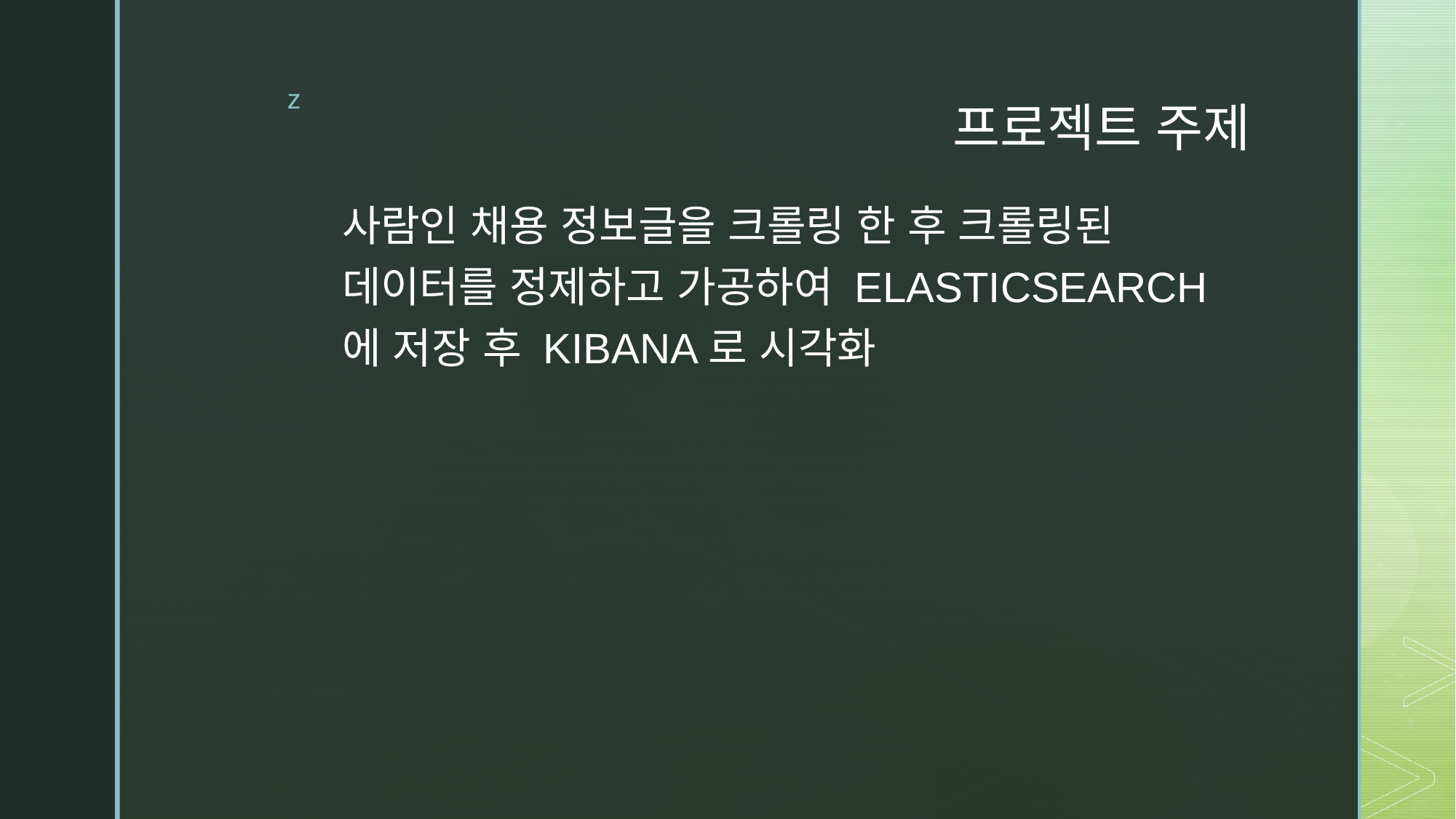

# 프로젝트 주제
사람인 채용 정보글을 크롤링 한 후 크롤링된 데이터를 정제하고 가공하여 ELASTICSEARCH 에 저장 후 KIBANA로 시각화